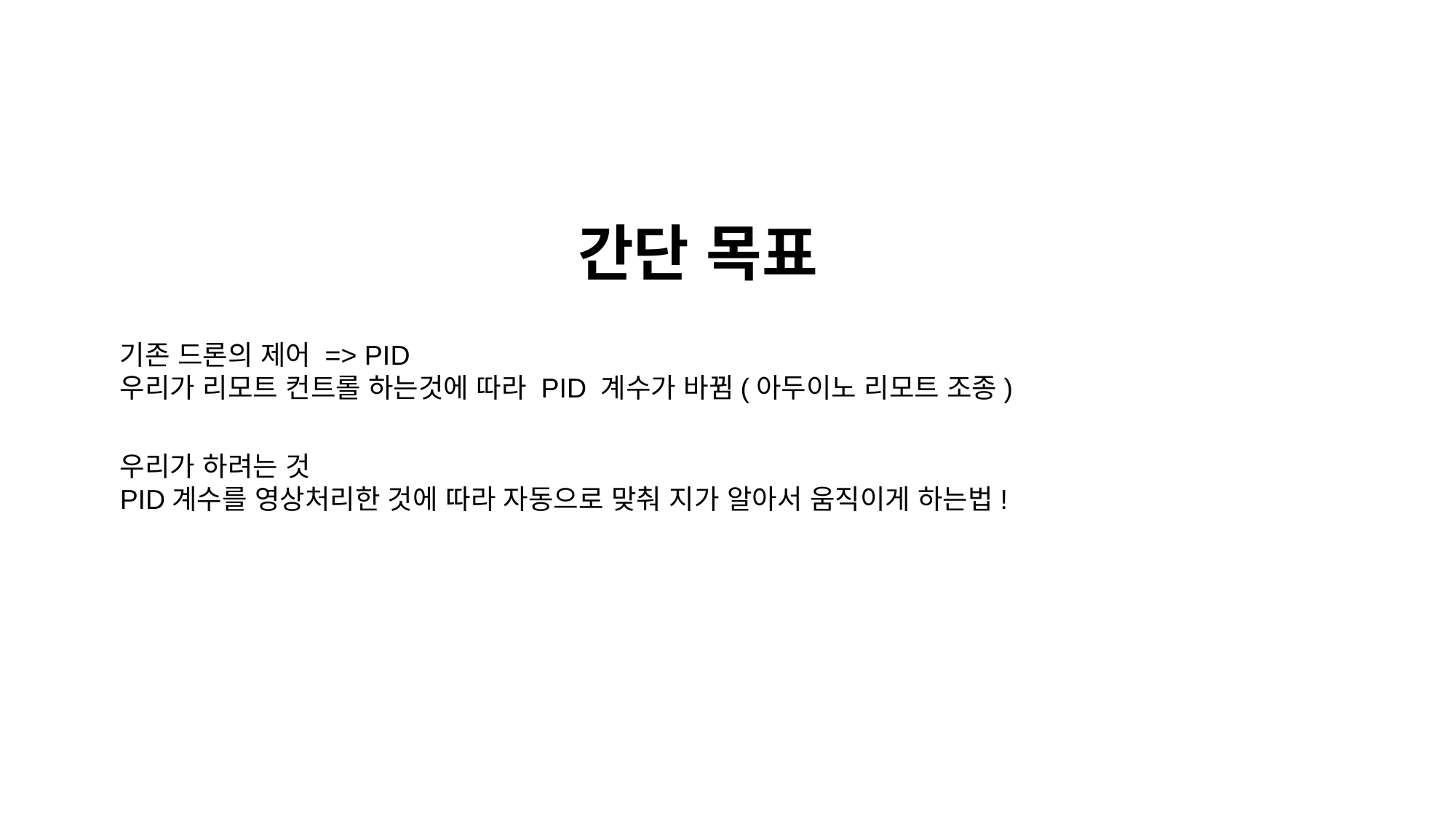

간단 목표
기존 드론의 제어 => PID
우리가 리모트 컨트롤 하는것에 따라 PID 계수가 바뀜(아두이노 리모트 조종)
우리가 하려는 것
PID계수를 영상처리한 것에 따라 자동으로 맞춰 지가 알아서 움직이게 하는법!